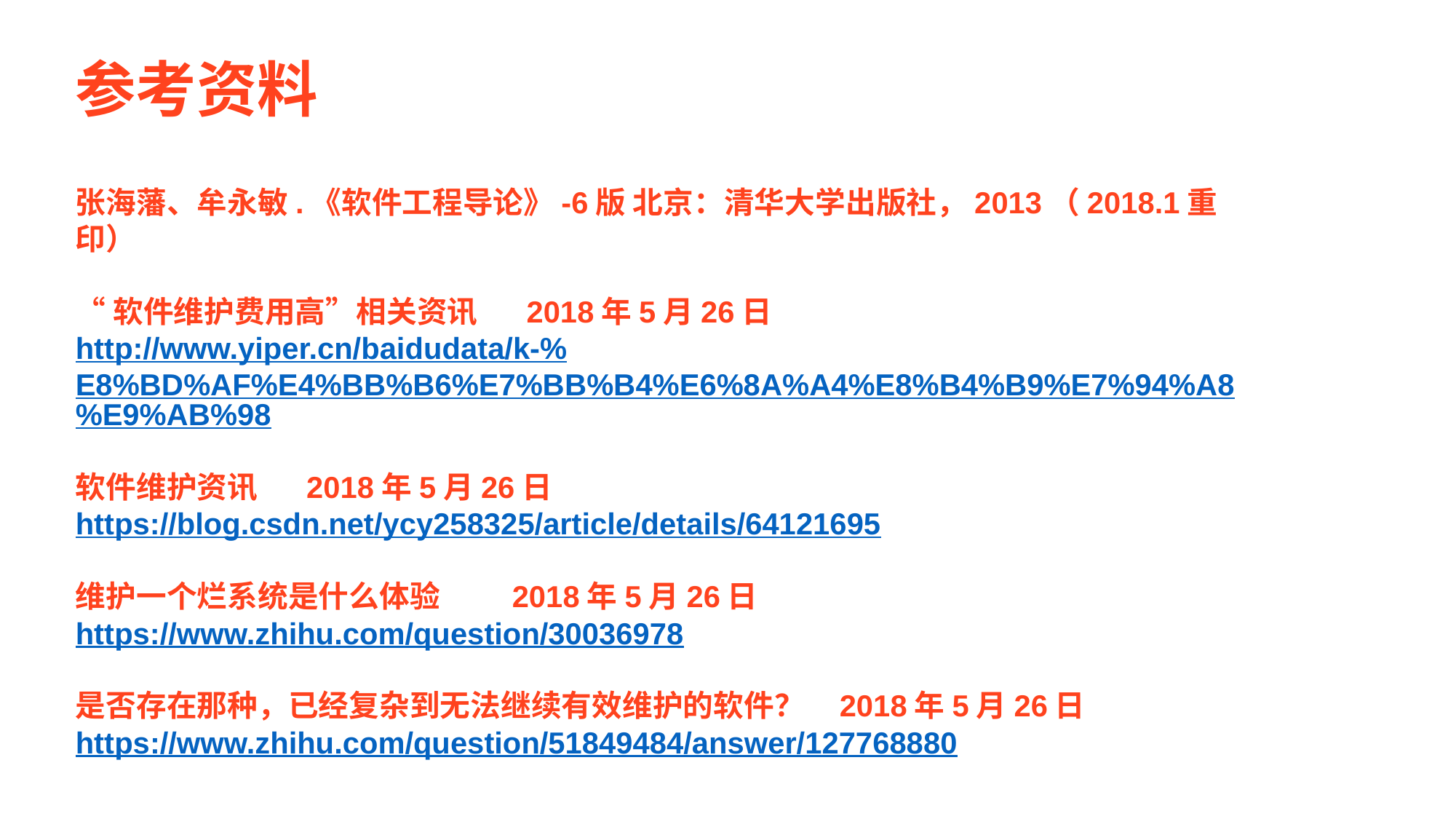

参考资料
张海藩、牟永敏.《软件工程导论》-6版 北京：清华大学出版社，2013（2018.1重印）

“软件维护费用高”相关资讯      2018年5月26日
http://www.yiper.cn/baidudata/k-%E8%BD%AF%E4%BB%B6%E7%BB%B4%E6%8A%A4%E8%B4%B9%E7%94%A8%E9%AB%98

软件维护资讯      2018年5月26日
https://blog.csdn.net/ycy258325/article/details/64121695

维护一个烂系统是什么体验	2018年5月26日
https://www.zhihu.com/question/30036978

是否存在那种，已经复杂到无法继续有效维护的软件？	2018年5月26日
https://www.zhihu.com/question/51849484/answer/127768880